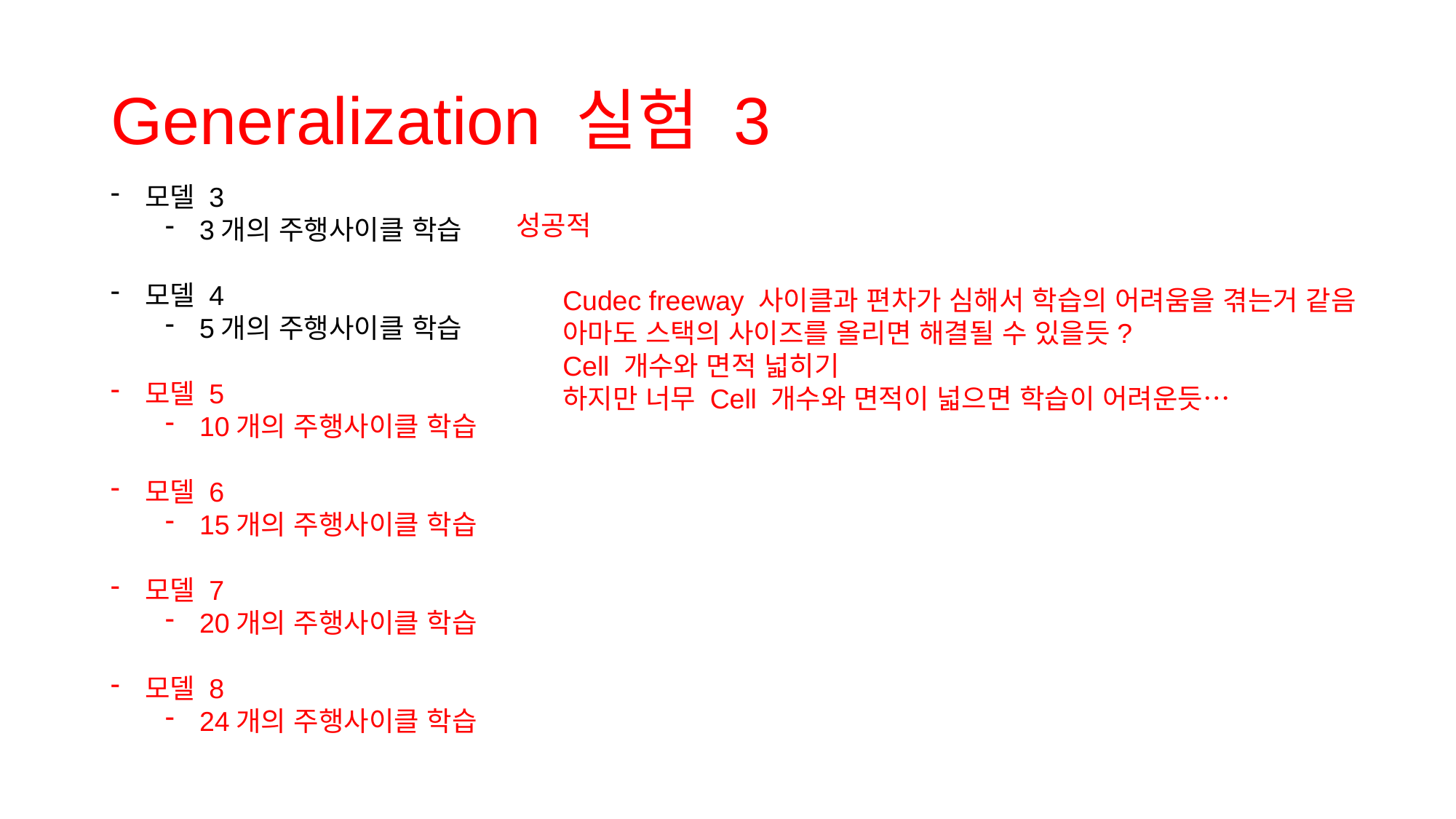

# Generalization 실험 3
모델 3
3개의 주행사이클 학습

모델 4
5개의 주행사이클 학습

모델 5
10개의 주행사이클 학습

모델 6
15개의 주행사이클 학습

모델 7
20개의 주행사이클 학습

모델 8
24개의 주행사이클 학습
성공적
Cudec freeway 사이클과 편차가 심해서 학습의 어려움을 겪는거 같음
아마도 스택의 사이즈를 올리면 해결될 수 있을듯?
Cell 개수와 면적 넓히기
하지만 너무 Cell 개수와 면적이 넓으면 학습이 어려운듯…